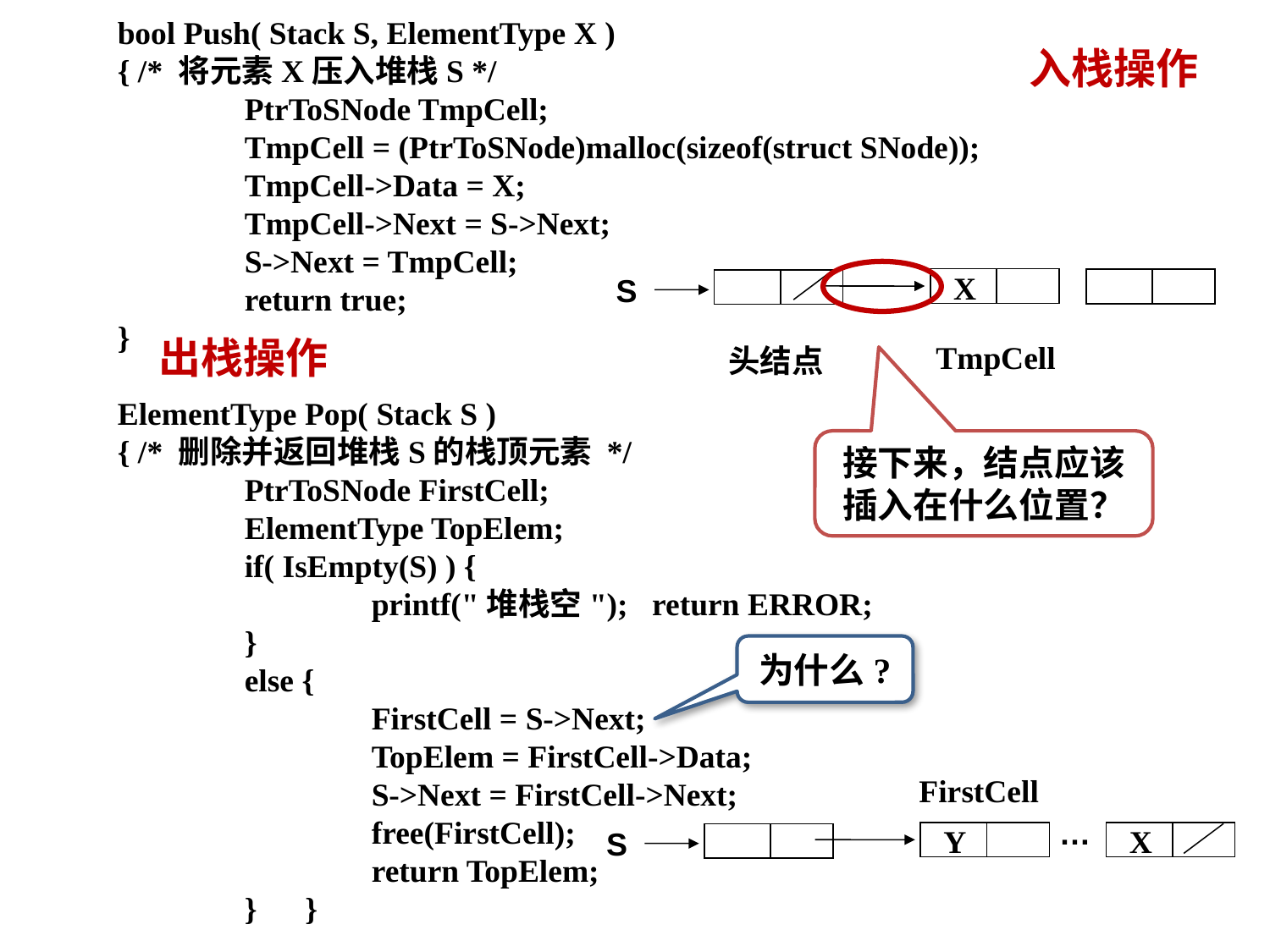

bool Push( Stack S, ElementType X )
{ /* 将元素X压入堆栈S */
	PtrToSNode TmpCell;
	TmpCell = (PtrToSNode)malloc(sizeof(struct SNode));
	TmpCell->Data = X;
	TmpCell->Next = S->Next;
	S->Next = TmpCell;
	return true;
}

ElementType Pop( Stack S )
{ /* 删除并返回堆栈S的栈顶元素 */
	PtrToSNode FirstCell;
	ElementType TopElem;
	if( IsEmpty(S) ) {
		printf("堆栈空");   return ERROR;
	}
	else {
		FirstCell = S->Next;
		TopElem = FirstCell->Data;
		S->Next = FirstCell->Next;
		free(FirstCell);
		return TopElem;
	}      }
入栈操作

X
S

出栈操作
TmpCell
头结点
接下来，结点应该插入在什么位置？
为什么?
FirstCell
…
Y
X
S